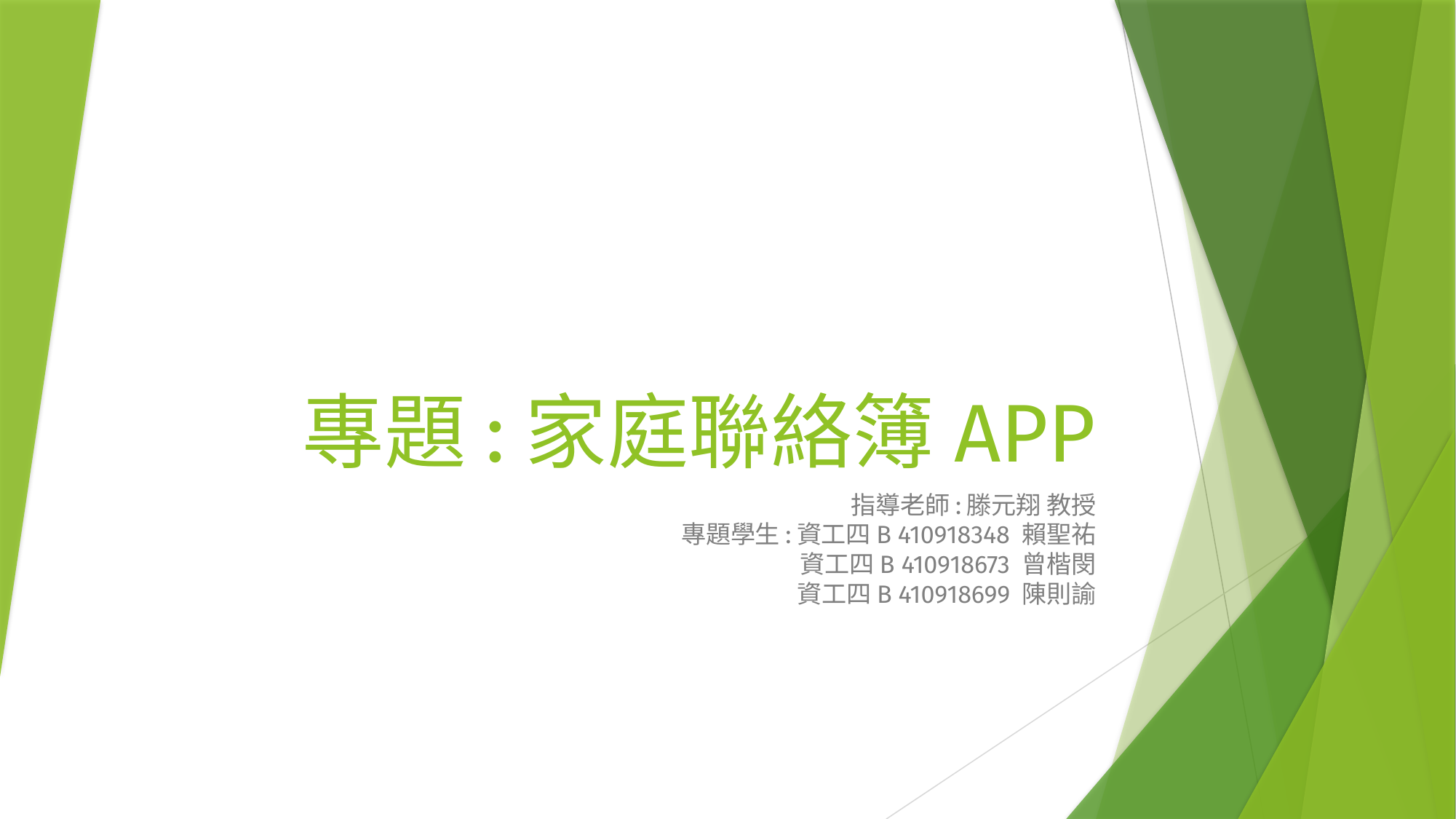

# 專題:家庭聯絡簿APP
指導老師:滕元翔 教授
專題學生:資工四B 410918348 賴聖祐
資工四B 410918673 曾楷閔
資工四B 410918699 陳則諭